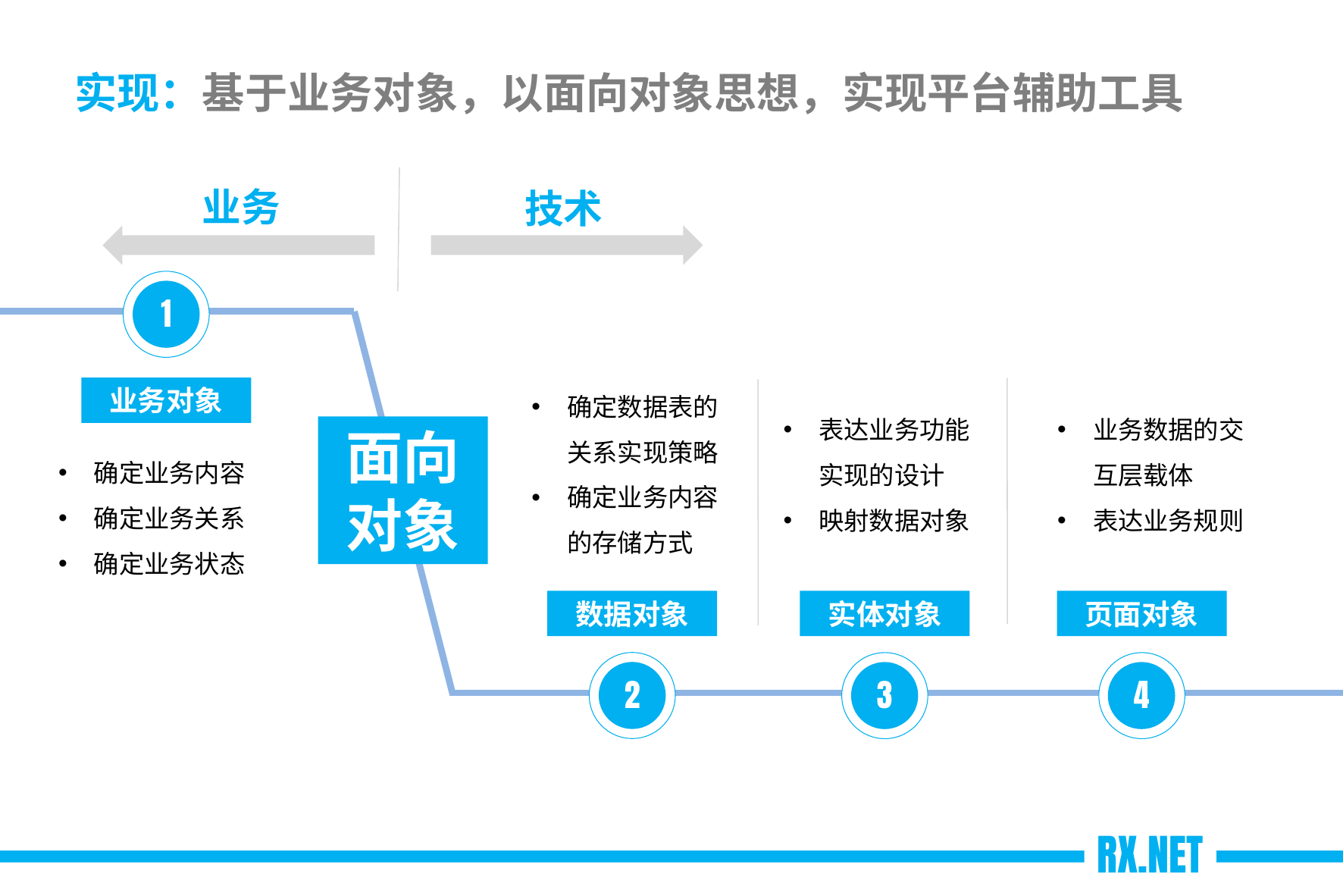

# 实现：基于业务对象，以面向对象思想，实现平台辅助工具

业务
技术

1
确定数据表的关系实现策略
确定业务内容的存储方式
业务对象

表达业务功能实现的设计
映射数据对象
业务数据的交互层载体
表达业务规则
面向对象
确定业务内容
确定业务关系
确定业务状态
数据对象
实体对象
页面对象

2
3
4